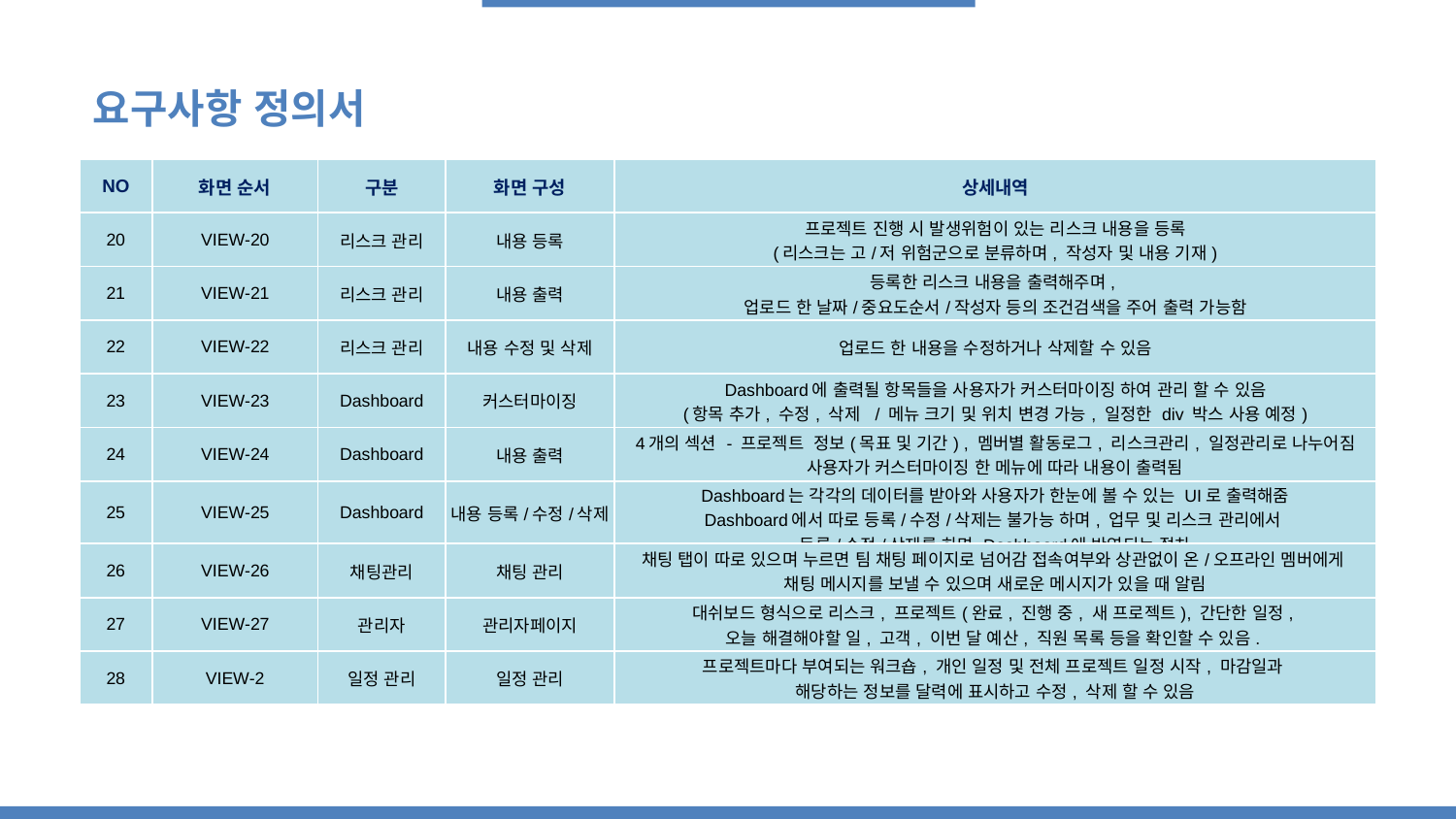

요구사항 정의서
| NO | 화면 순서 | 구분 | 화면 구성 | 상세내역 |
| --- | --- | --- | --- | --- |
| 20 | VIEW-20 | 리스크 관리 | 내용 등록 | 프로젝트 진행 시 발생위험이 있는 리스크 내용을 등록 (리스크는 고/저 위험군으로 분류하며, 작성자 및 내용 기재) |
| 21 | VIEW-21 | 리스크 관리 | 내용 출력 | 등록한 리스크 내용을 출력해주며, 업로드 한 날짜/중요도순서/작성자 등의 조건검색을 주어 출력 가능함 |
| 22 | VIEW-22 | 리스크 관리 | 내용 수정 및 삭제 | 업로드 한 내용을 수정하거나 삭제할 수 있음 |
| 23 | VIEW-23 | Dashboard | 커스터마이징 | Dashboard에 출력될 항목들을 사용자가 커스터마이징 하여 관리 할 수 있음 (항목 추가, 수정, 삭제 / 메뉴 크기 및 위치 변경 가능, 일정한 div 박스 사용 예정) |
| 24 | VIEW-24 | Dashboard | 내용 출력 | 4개의 섹션 - 프로젝트 정보(목표 및 기간) , 멤버별 활동로그, 리스크관리, 일정관리로 나누어짐 사용자가 커스터마이징 한 메뉴에 따라 내용이 출력됨 |
| 25 | VIEW-25 | Dashboard | 내용 등록/수정/삭제 | Dashboard는 각각의 데이터를 받아와 사용자가 한눈에 볼 수 있는 UI로 출력해줌 Dashboard에서 따로 등록/수정/삭제는 불가능 하며, 업무 및 리스크 관리에서 등록/수정/삭제를 하면 Dashboard에 반영되는 절차 |
| 26 | VIEW-26 | 채팅관리 | 채팅 관리 | 채팅 탭이 따로 있으며 누르면 팀 채팅 페이지로 넘어감 접속여부와 상관없이 온/오프라인 멤버에게 채팅 메시지를 보낼 수 있으며 새로운 메시지가 있을 때 알림 |
| 27 | VIEW-27 | 관리자 | 관리자페이지 | 대쉬보드 형식으로 리스크, 프로젝트(완료, 진행 중, 새 프로젝트), 간단한 일정, 오늘 해결해야할 일, 고객, 이번 달 예산, 직원 목록 등을 확인할 수 있음. |
| 28 | VIEW-2 | 일정 관리 | 일정 관리 | 프로젝트마다 부여되는 워크숍, 개인 일정 및 전체 프로젝트 일정 시작, 마감일과 해당하는 정보를 달력에 표시하고 수정, 삭제 할 수 있음 |